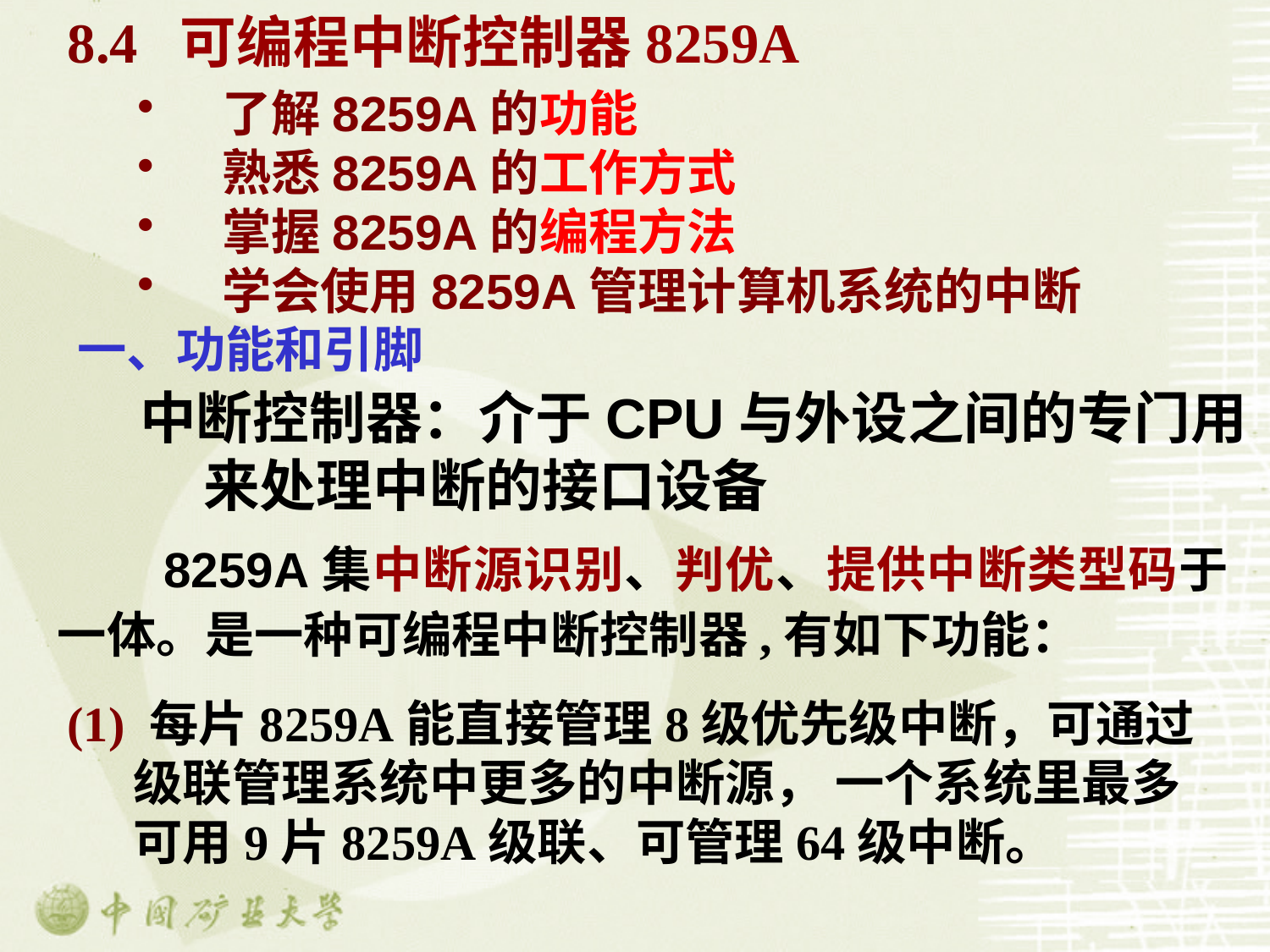

# 8.4  可编程中断控制器8259A
了解8259A的功能
熟悉8259A的工作方式
掌握8259A的编程方法
学会使用8259A管理计算机系统的中断
一、功能和引脚
中断控制器：介于CPU与外设之间的专门用来处理中断的接口设备
8259A集中断源识别、判优、提供中断类型码于一体。是一种可编程中断控制器,有如下功能：
(1) 每片8259A能直接管理8级优先级中断，可通过级联管理系统中更多的中断源， 一个系统里最多可用9片8259A级联、可管理64级中断。